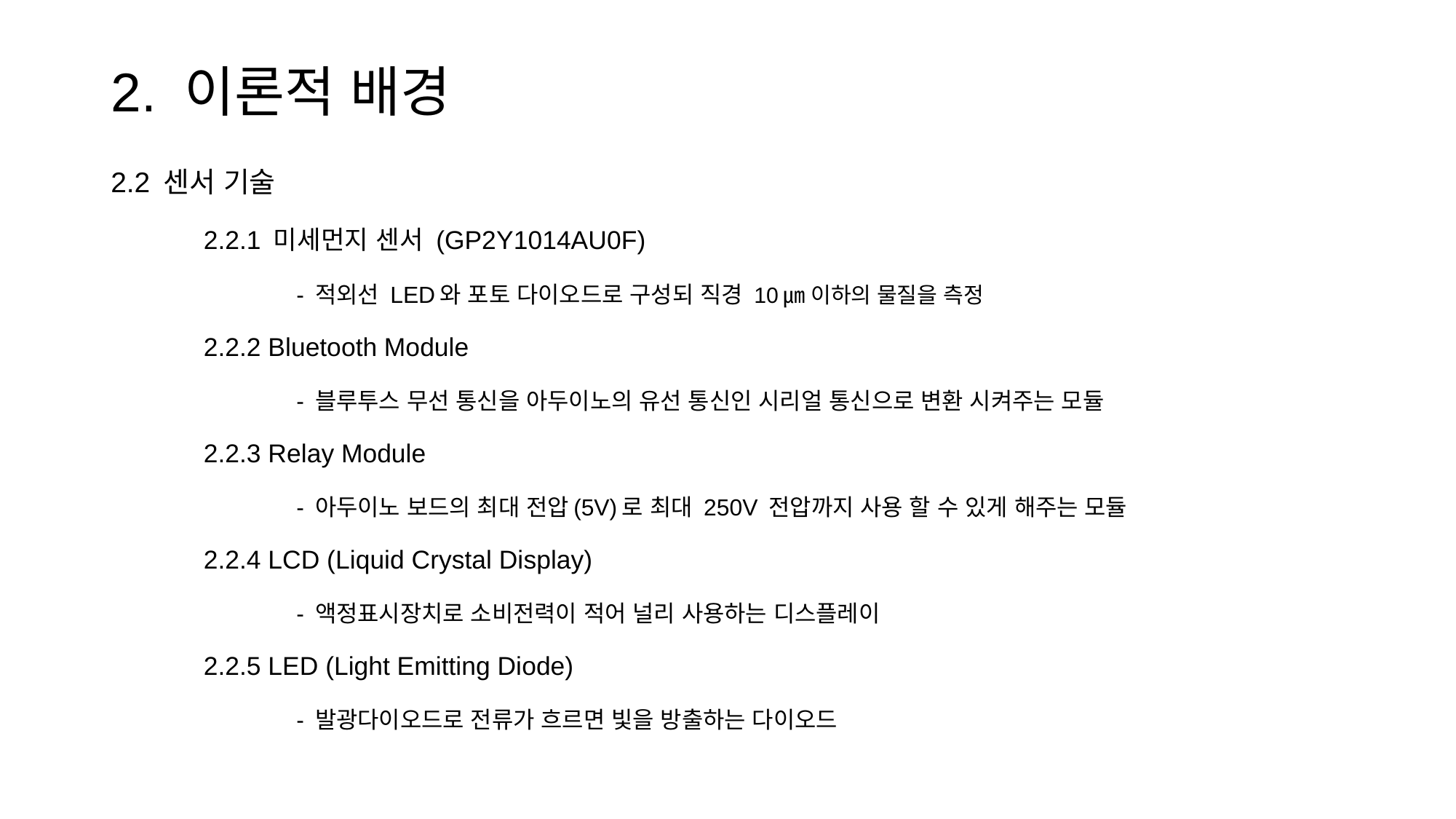

# 2. 이론적 배경
2.2 센서 기술
	2.2.1 미세먼지 센서 (GP2Y1014AU0F)
		- 적외선 LED와 포토 다이오드로 구성되 직경 10㎛ 이하의 물질을 측정
	2.2.2 Bluetooth Module
		- 블루투스 무선 통신을 아두이노의 유선 통신인 시리얼 통신으로 변환 시켜주는 모듈
	2.2.3 Relay Module
		- 아두이노 보드의 최대 전압(5V)로 최대 250V 전압까지 사용 할 수 있게 해주는 모듈
	2.2.4 LCD (Liquid Crystal Display)
		- 액정표시장치로 소비전력이 적어 널리 사용하는 디스플레이
	2.2.5 LED (Light Emitting Diode)
		- 발광다이오드로 전류가 흐르면 빛을 방출하는 다이오드